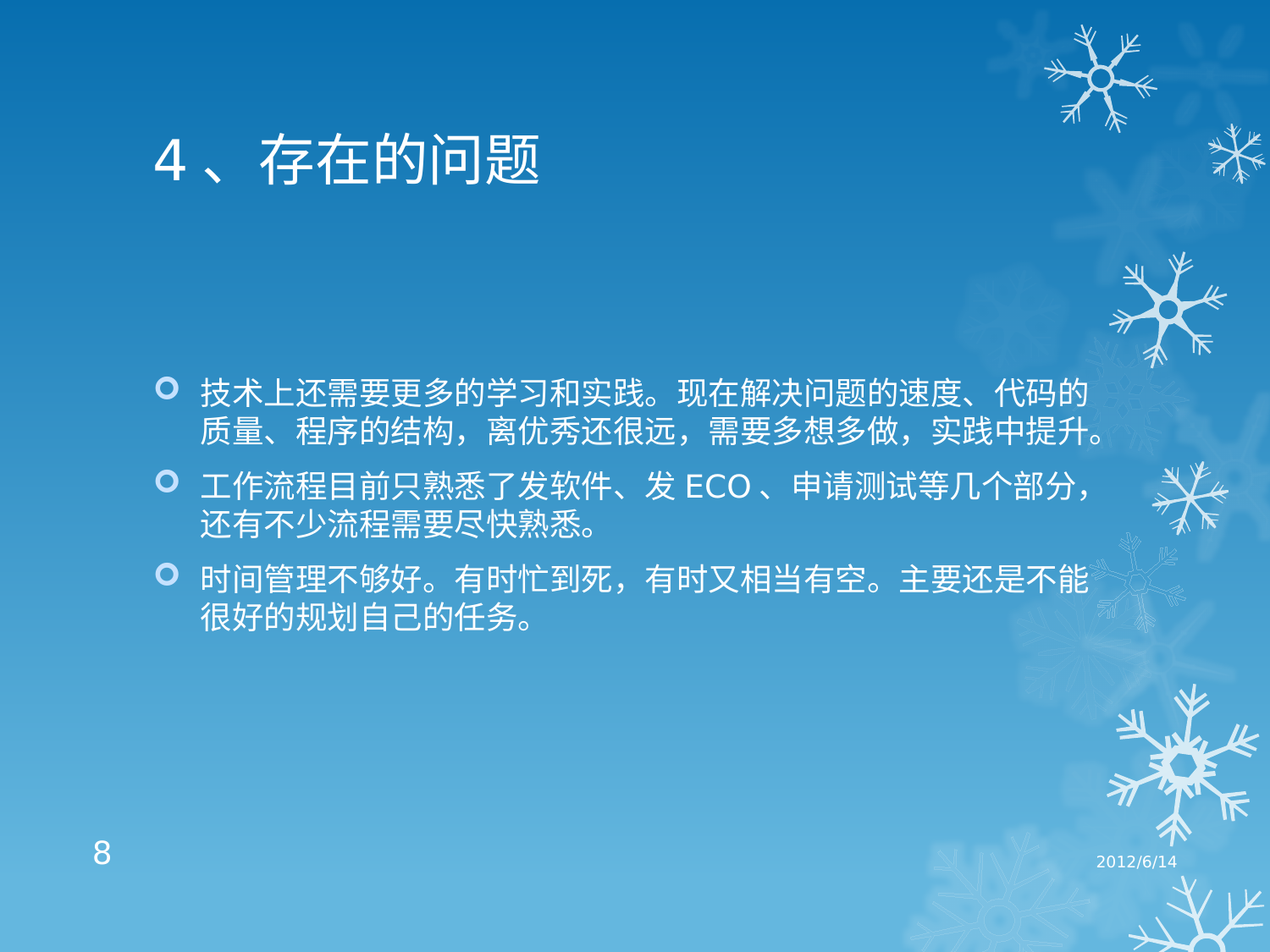

# 4、存在的问题
技术上还需要更多的学习和实践。现在解决问题的速度、代码的质量、程序的结构，离优秀还很远，需要多想多做，实践中提升。
工作流程目前只熟悉了发软件、发ECO、申请测试等几个部分，还有不少流程需要尽快熟悉。
时间管理不够好。有时忙到死，有时又相当有空。主要还是不能很好的规划自己的任务。

8
2012/6/14